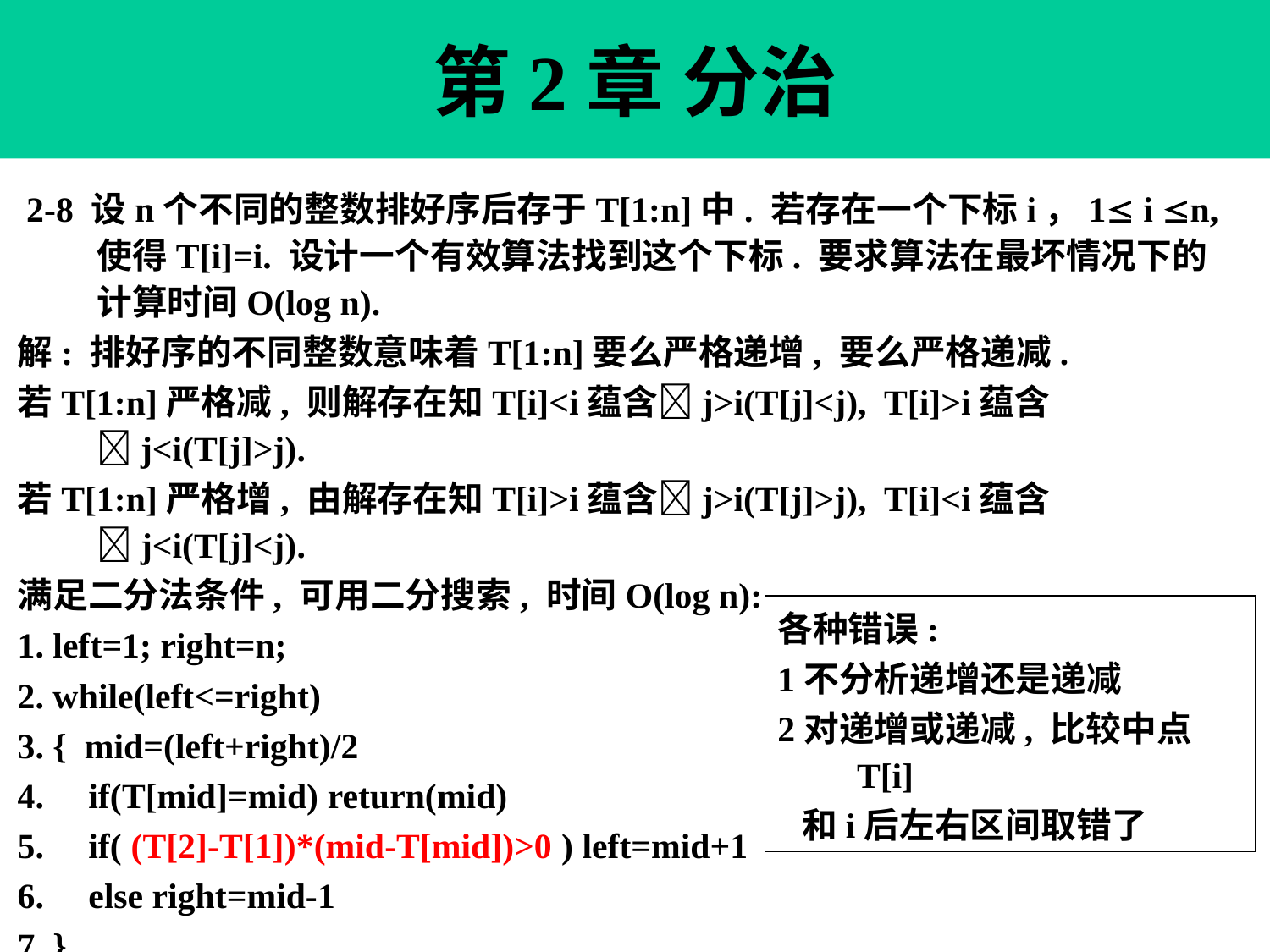

第2章 分治
 2-8 设n个不同的整数排好序后存于T[1:n]中. 若存在一个下标i，1≤ i ≤n, 使得T[i]=i. 设计一个有效算法找到这个下标. 要求算法在最坏情况下的计算时间O(log n).
解: 排好序的不同整数意味着T[1:n]要么严格递增, 要么严格递减.
若T[1:n]严格减, 则解存在知T[i]<i蕴含∀j>i(T[j]<j),  T[i]>i蕴含∀j<i(T[j]>j).
若T[1:n]严格增, 由解存在知T[i]>i蕴含∀j>i(T[j]>j),  T[i]<i蕴含∀j<i(T[j]<j).
满足二分法条件, 可用二分搜索, 时间O(log n):
1. left=1; right=n;
2. while(left<=right)
3. {  mid=(left+right)/2
4.     if(T[mid]=mid) return(mid)
5.     if( (T[2]-T[1])*(mid-T[mid])>0 ) left=mid+1
6.     else right=mid-1
7. }
各种错误:
1不分析递增还是递减
2对递增或递减, 比较中点T[i]
  和i后左右区间取错了